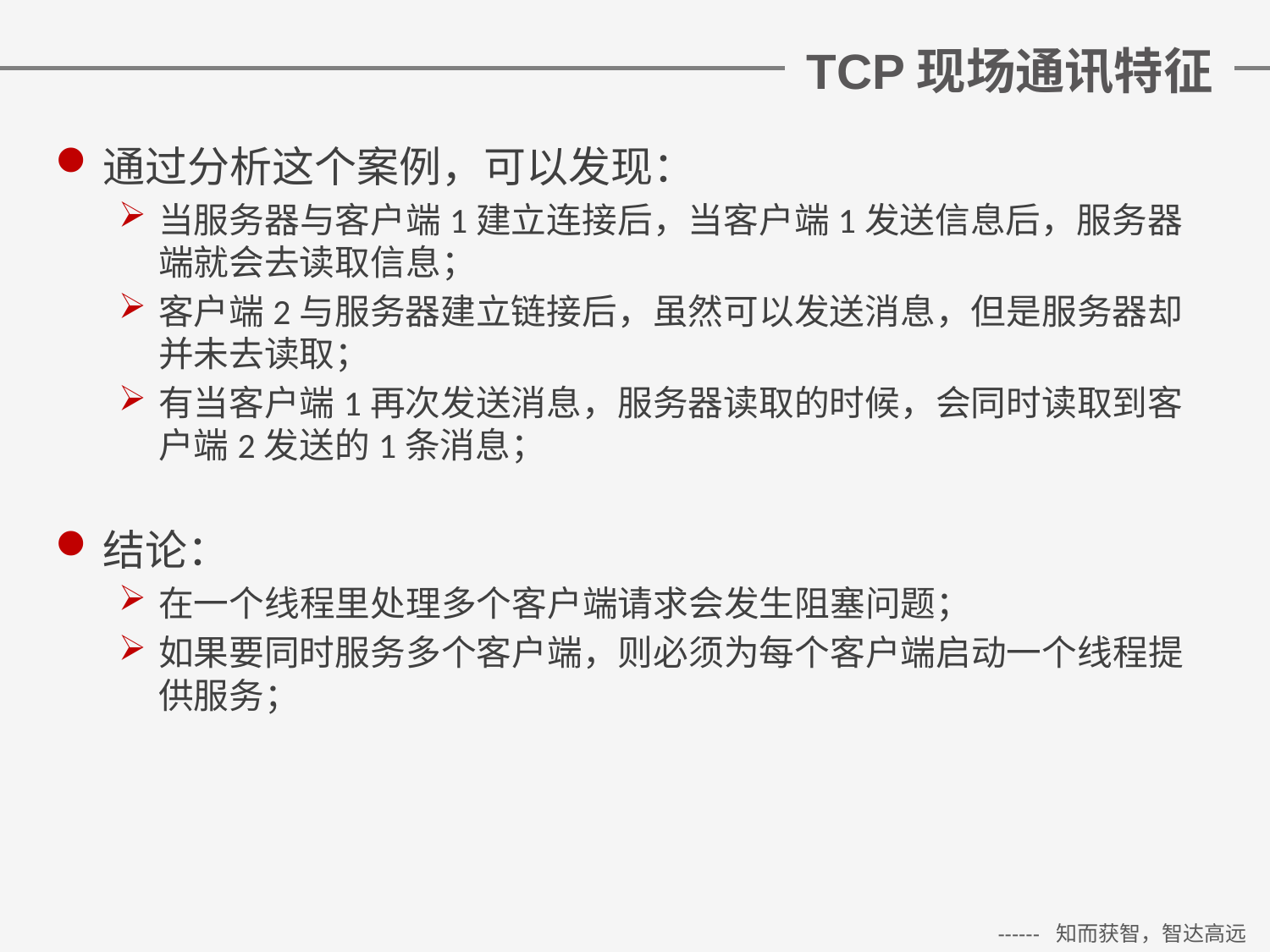

# TCP现场通讯特征
通过分析这个案例，可以发现：
当服务器与客户端1建立连接后，当客户端1发送信息后，服务器端就会去读取信息；
客户端2与服务器建立链接后，虽然可以发送消息，但是服务器却并未去读取；
有当客户端1再次发送消息，服务器读取的时候，会同时读取到客户端2发送的1条消息；

结论：
在一个线程里处理多个客户端请求会发生阻塞问题；
如果要同时服务多个客户端，则必须为每个客户端启动一个线程提供服务；